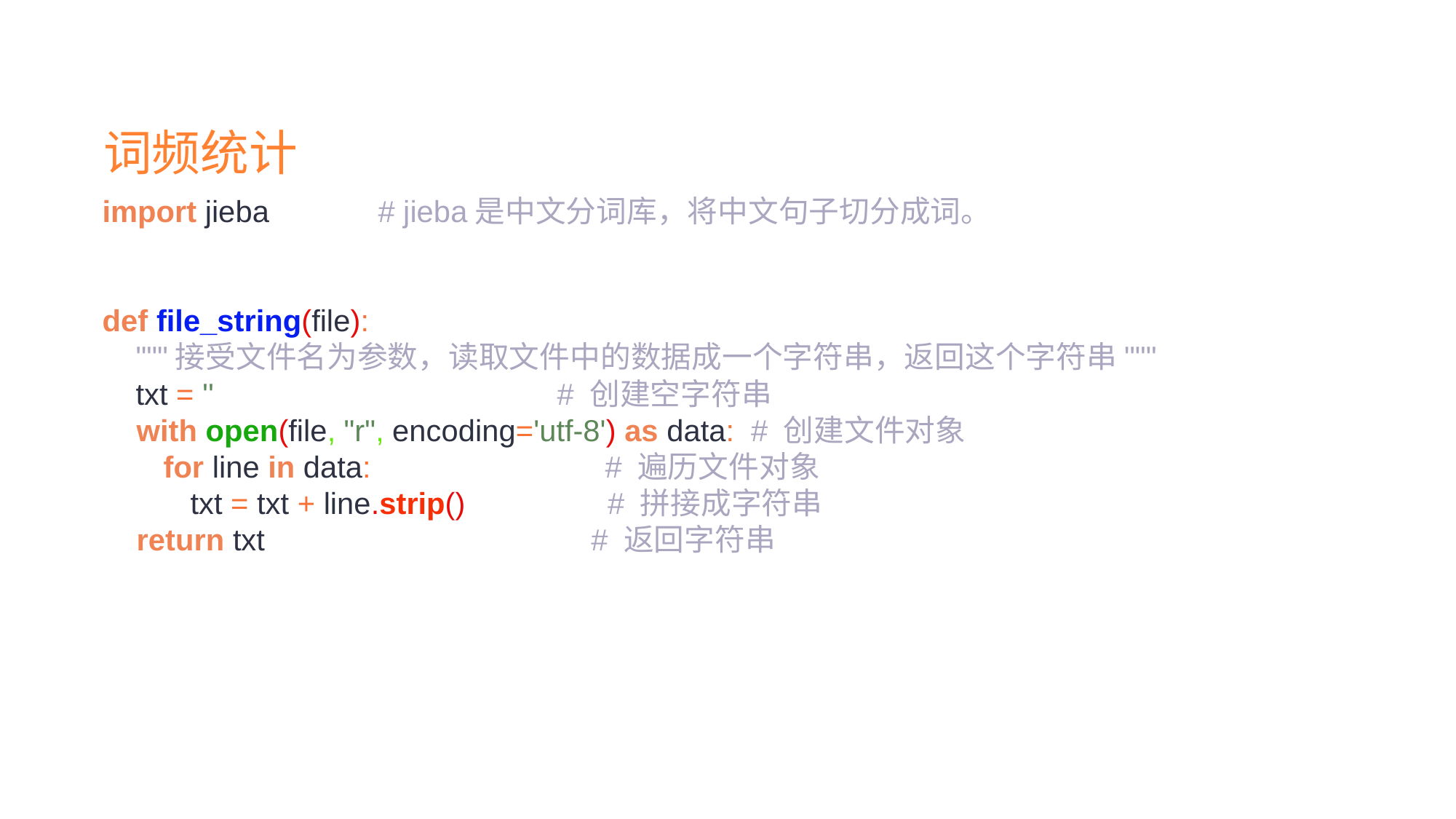

词频统计
import jieba             # jieba是中文分词库，将中文句子切分成词。
def file_string(file):
    """接受文件名为参数，读取文件中的数据成一个字符串，返回这个字符串"""
    txt = ''                                         # 创建空字符串
    with open(file, "r", encoding='utf-8') as data:  # 创建文件对象
        for line in data:                            # 遍历文件对象
            txt = txt + line.strip()                 # 拼接成字符串
    return txt                                       # 返回字符串